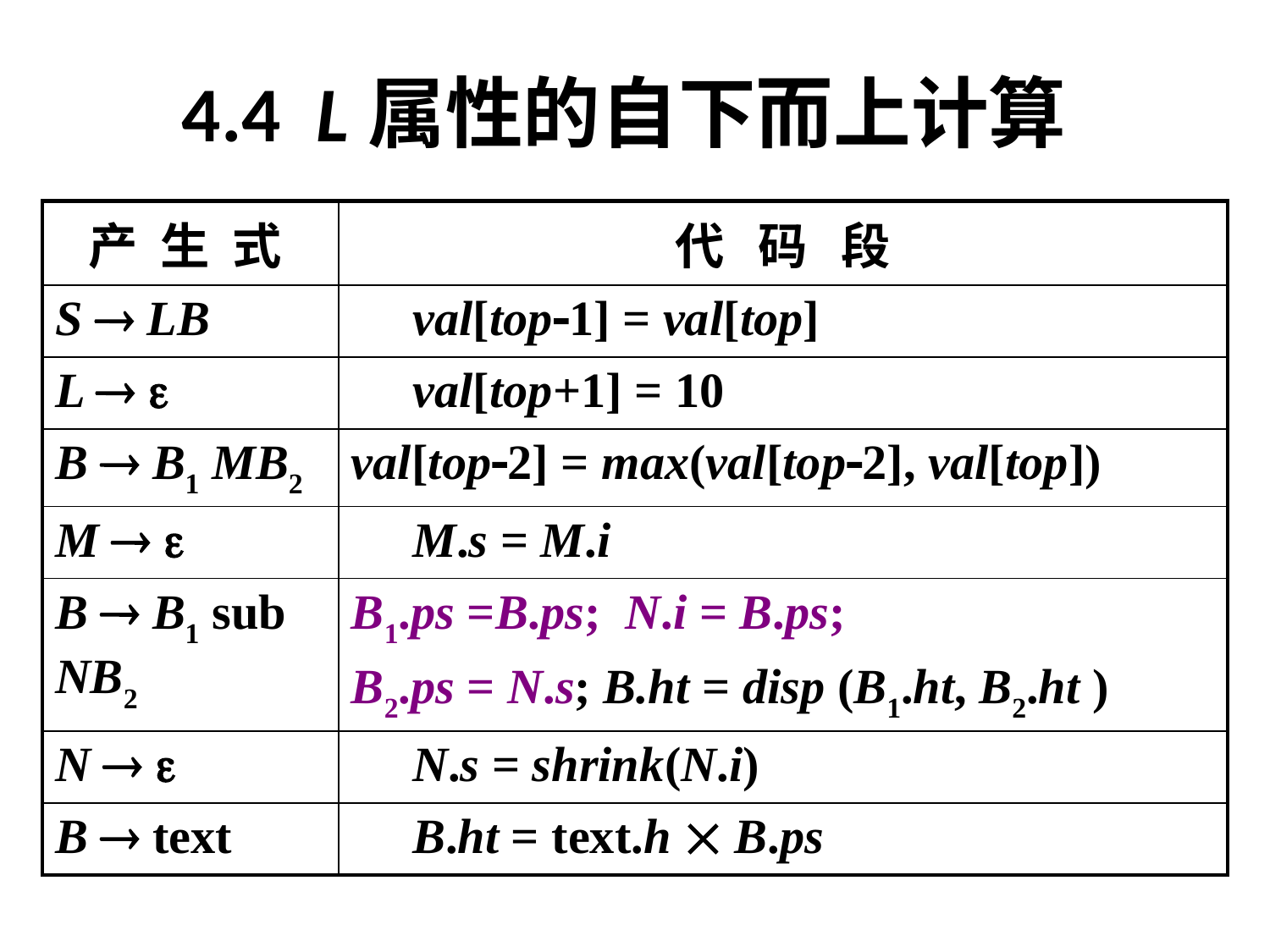

# 4.4  L属性的自下而上计算
| 产 生 式 | 代 码 段 |
| --- | --- |
| S → LB | val[top−1] = val[top] |
| L → ε | val[top+1] = 10 |
| B → B1 MB2 | val[top−2] = max(val[top−2], val[top]) |
| M → ε | M.s = M.i |
| B → B1 sub NB2 | B1.ps =B.ps; N.i = B.ps; B2.ps = N.s; B.ht = disp (B1.ht, B2.ht ) |
| N → ε | N.s = shrink(N.i) |
| B → text | B.ht = text.h × B.ps |